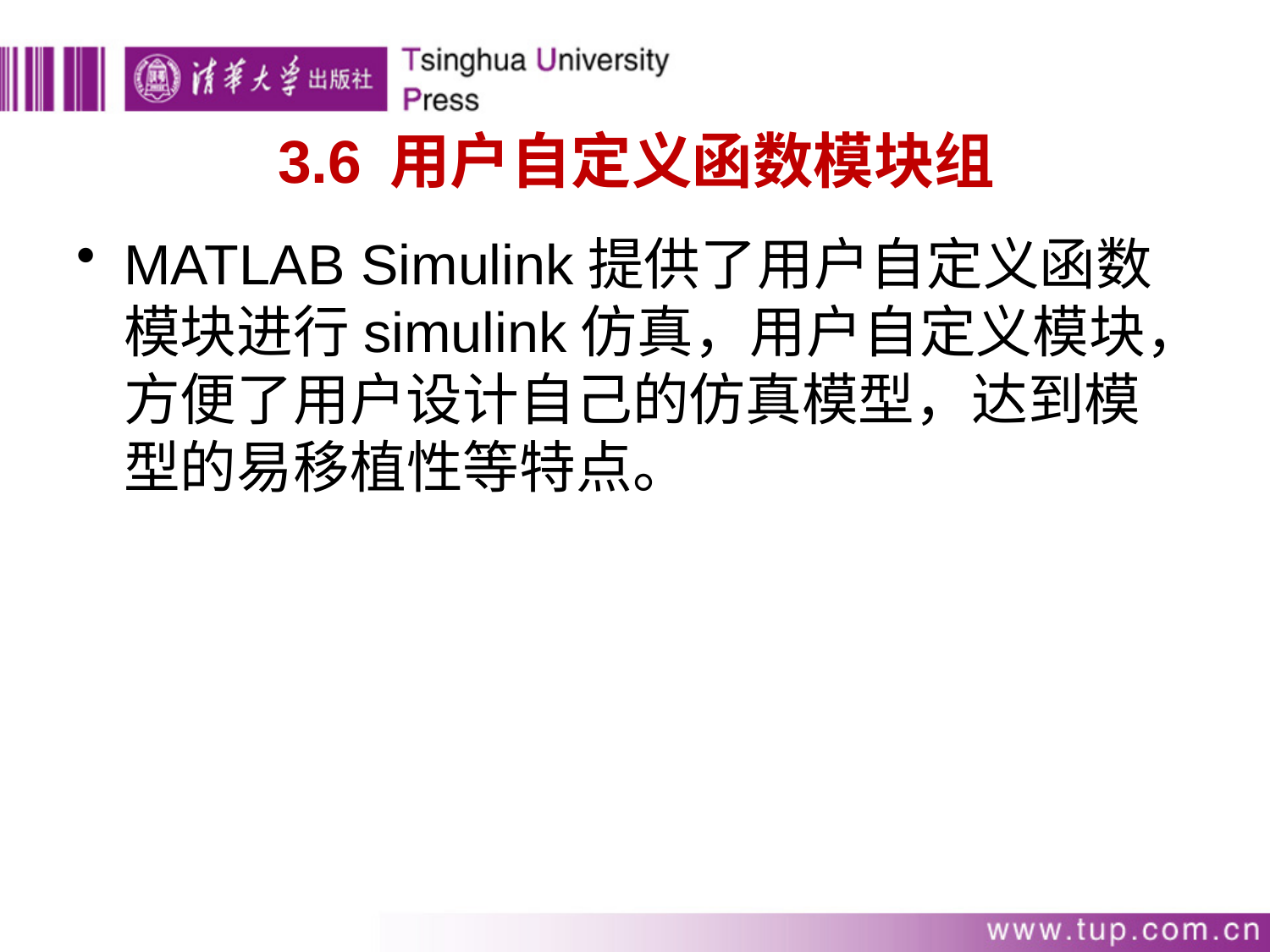

# 3.6 用户自定义函数模块组
MATLAB Simulink提供了用户自定义函数模块进行simulink仿真，用户自定义模块，方便了用户设计自己的仿真模型，达到模型的易移植性等特点。